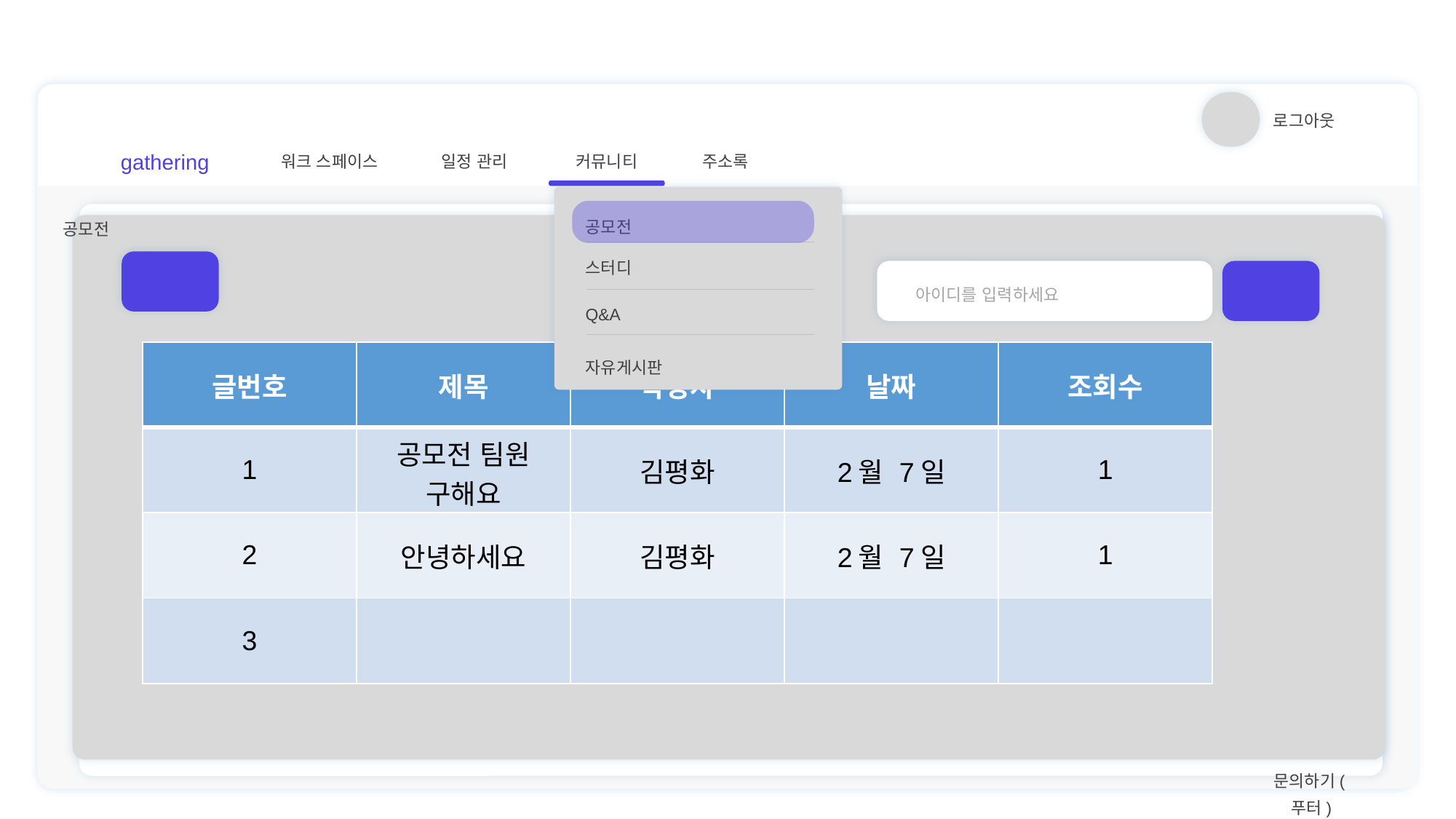

로그아웃
워크 스페이스
일정 관리
커뮤니티
주소록
gathering

공모전

공모전

스터디

글쓰기~
아이디를 입력하세요
검색
Q&A
| 글번호 | 제목 | 작성자 | 날짜 | 조회수 |
| --- | --- | --- | --- | --- |
| 1 | 공모전 팀원 구해요 | 김평화 | 2월 7일 | 1 |
| 2 | 안녕하세요 | 김평화 | 2월 7일 | 1 |
| 3 |  |  |  |  |
자유게시판
문의하기(푸터)